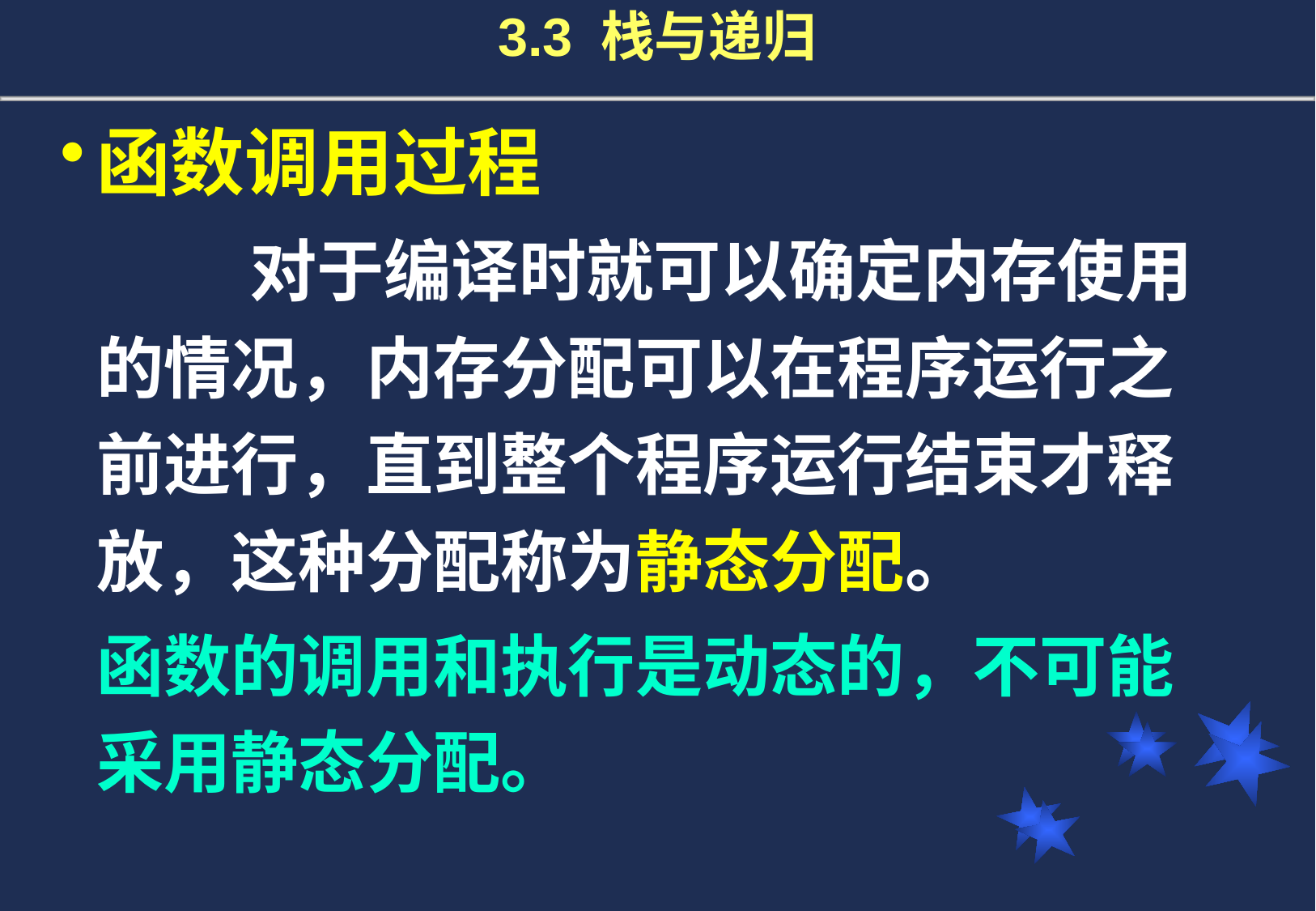

# 3.3 栈与递归
函数调用过程
		 对于编译时就可以确定内存使用的情况，内存分配可以在程序运行之前进行，直到整个程序运行结束才释放，这种分配称为静态分配。
	函数的调用和执行是动态的，不可能采用静态分配。